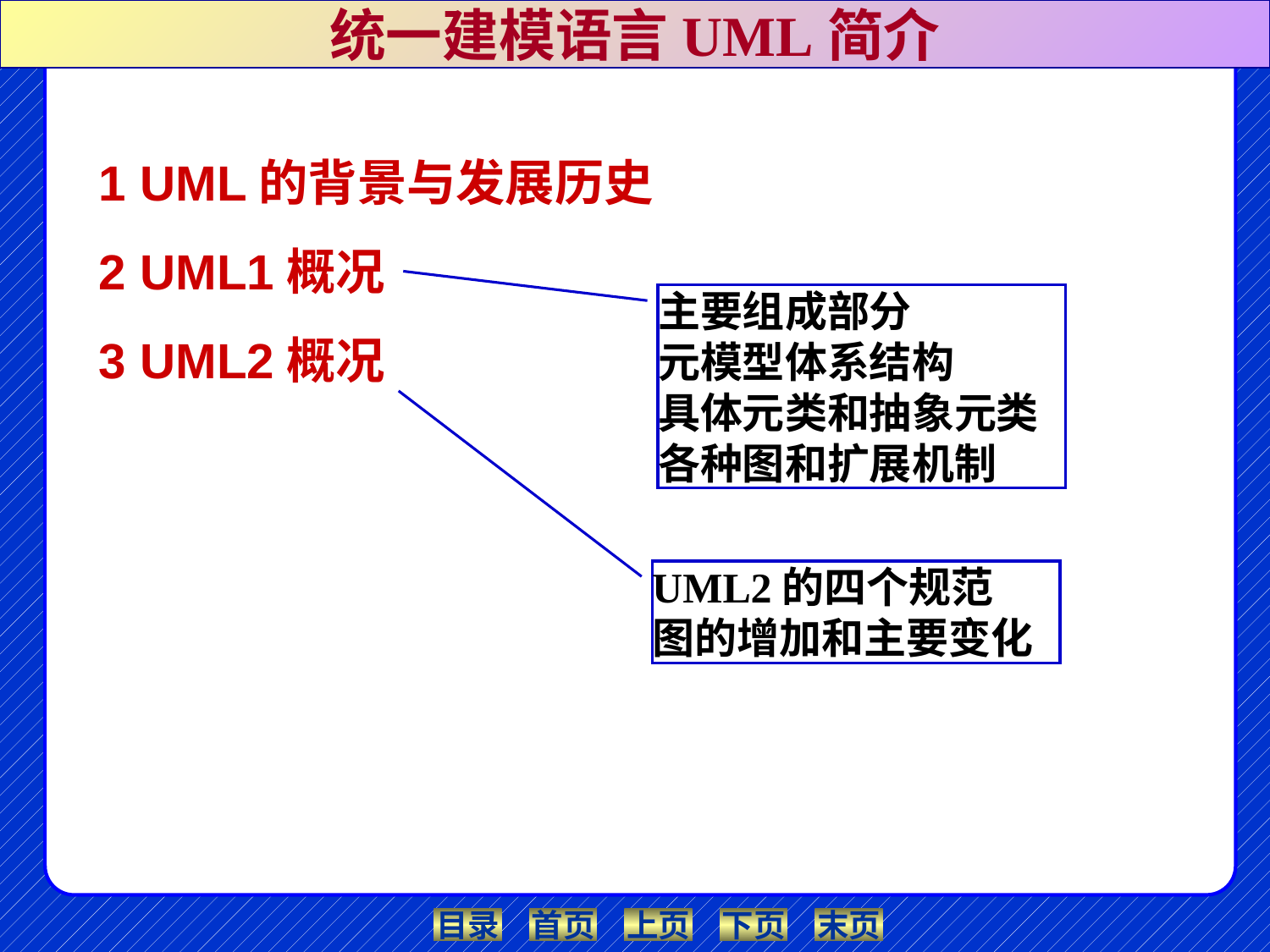

105
统一建模语言UML简介
1 UML的背景与发展历史

2 UML1概况

3 UML2概况
主要组成部分
元模型体系结构
具体元类和抽象元类
各种图和扩展机制
UML2的四个规范
图的增加和主要变化